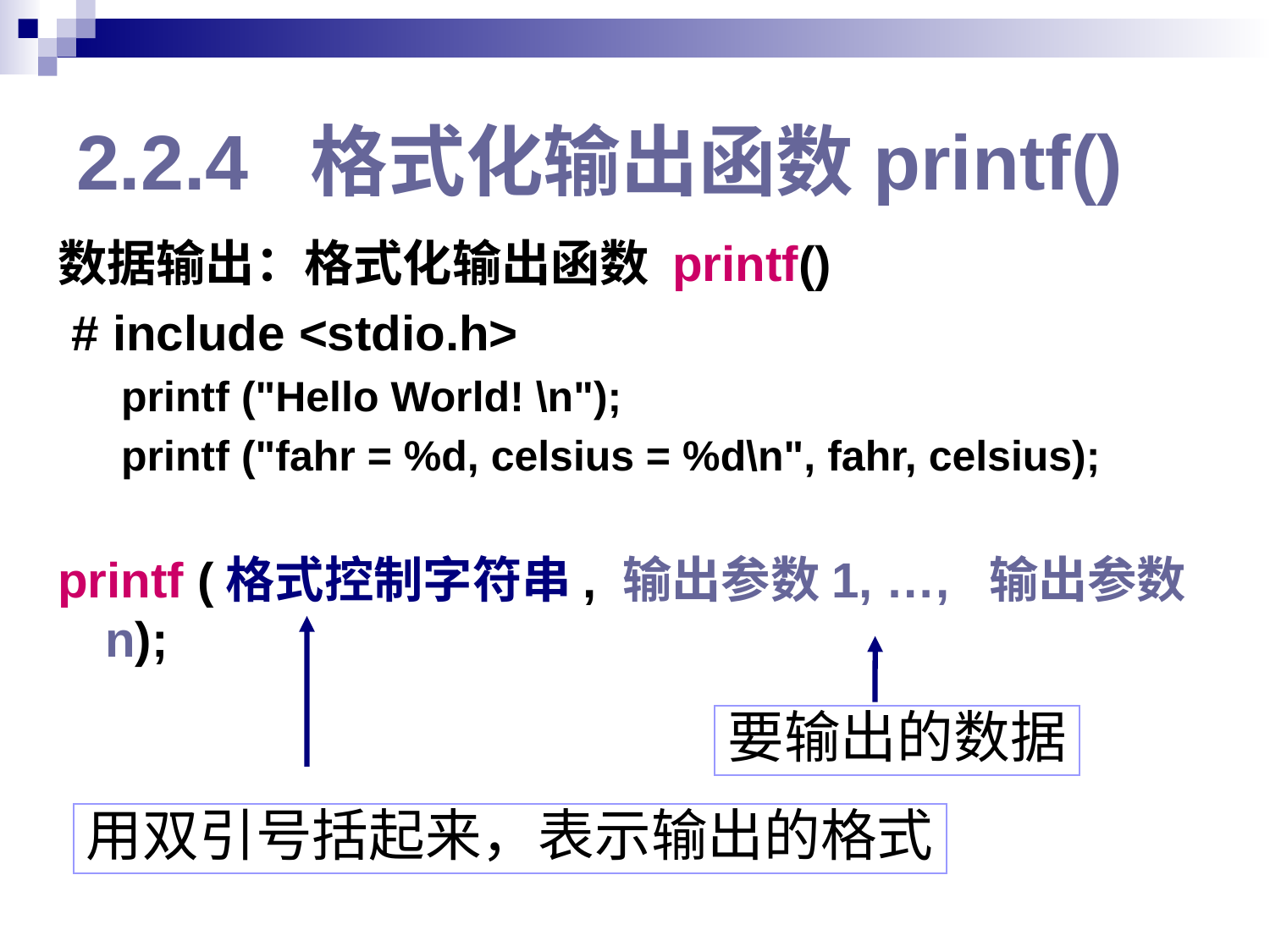

# 2.2.4  格式化输出函数printf()
数据输出：格式化输出函数 printf()
 # include <stdio.h>
printf ("Hello World! \n");
printf ("fahr = %d, celsius = %d\n", fahr, celsius);

printf (格式控制字符串, 输出参数1, …,  输出参数n);

要输出的数据
用双引号括起来，表示输出的格式